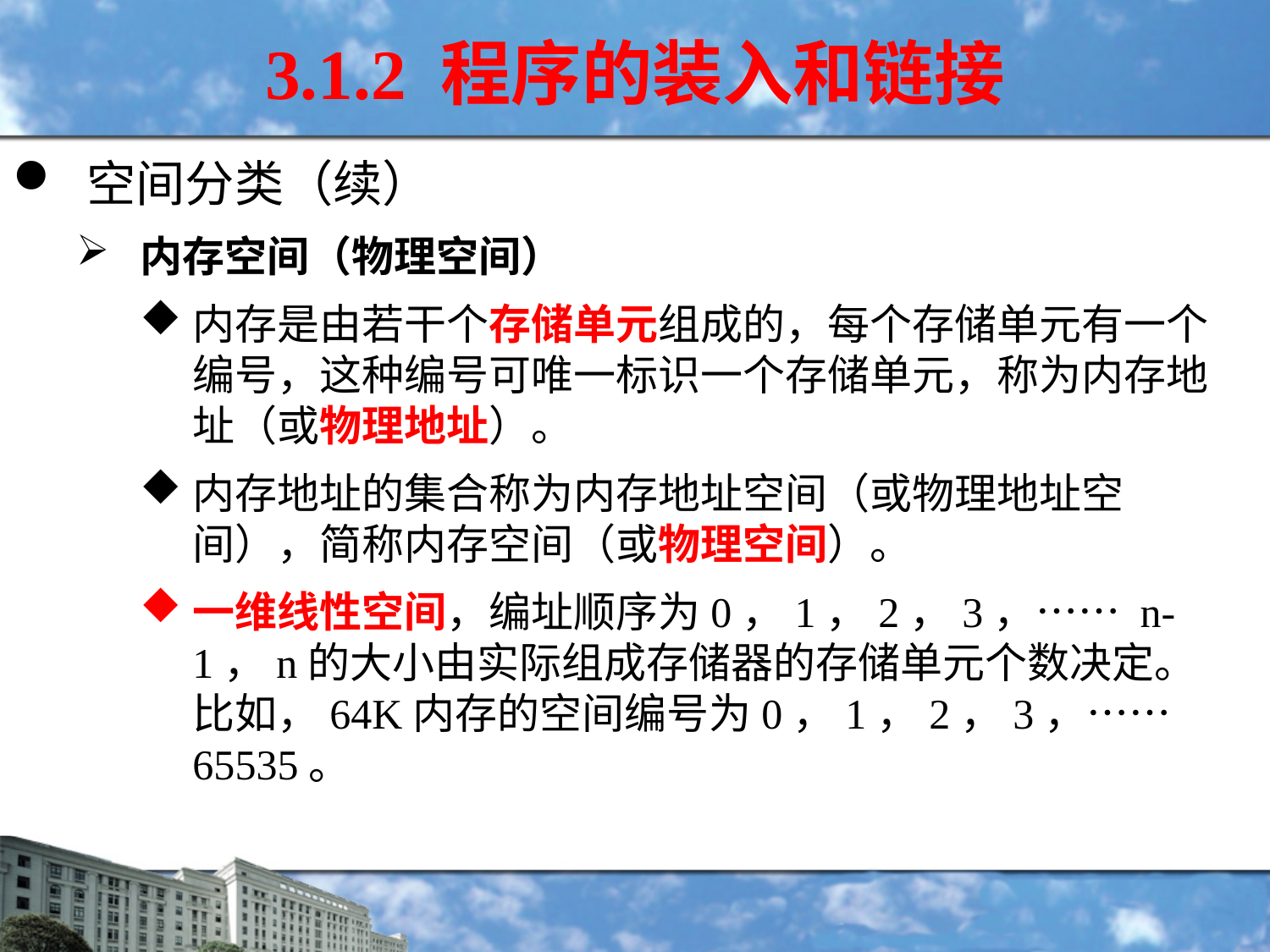

3.1.2 程序的装入和链接
空间分类（续）
内存空间（物理空间）
内存是由若干个存储单元组成的，每个存储单元有一个编号，这种编号可唯一标识一个存储单元，称为内存地址（或物理地址）。
内存地址的集合称为内存地址空间（或物理地址空间），简称内存空间（或物理空间）。
一维线性空间，编址顺序为0，1，2，3，…… n-1，n的大小由实际组成存储器的存储单元个数决定。比如，64K内存的空间编号为0，1，2，3，……65535。